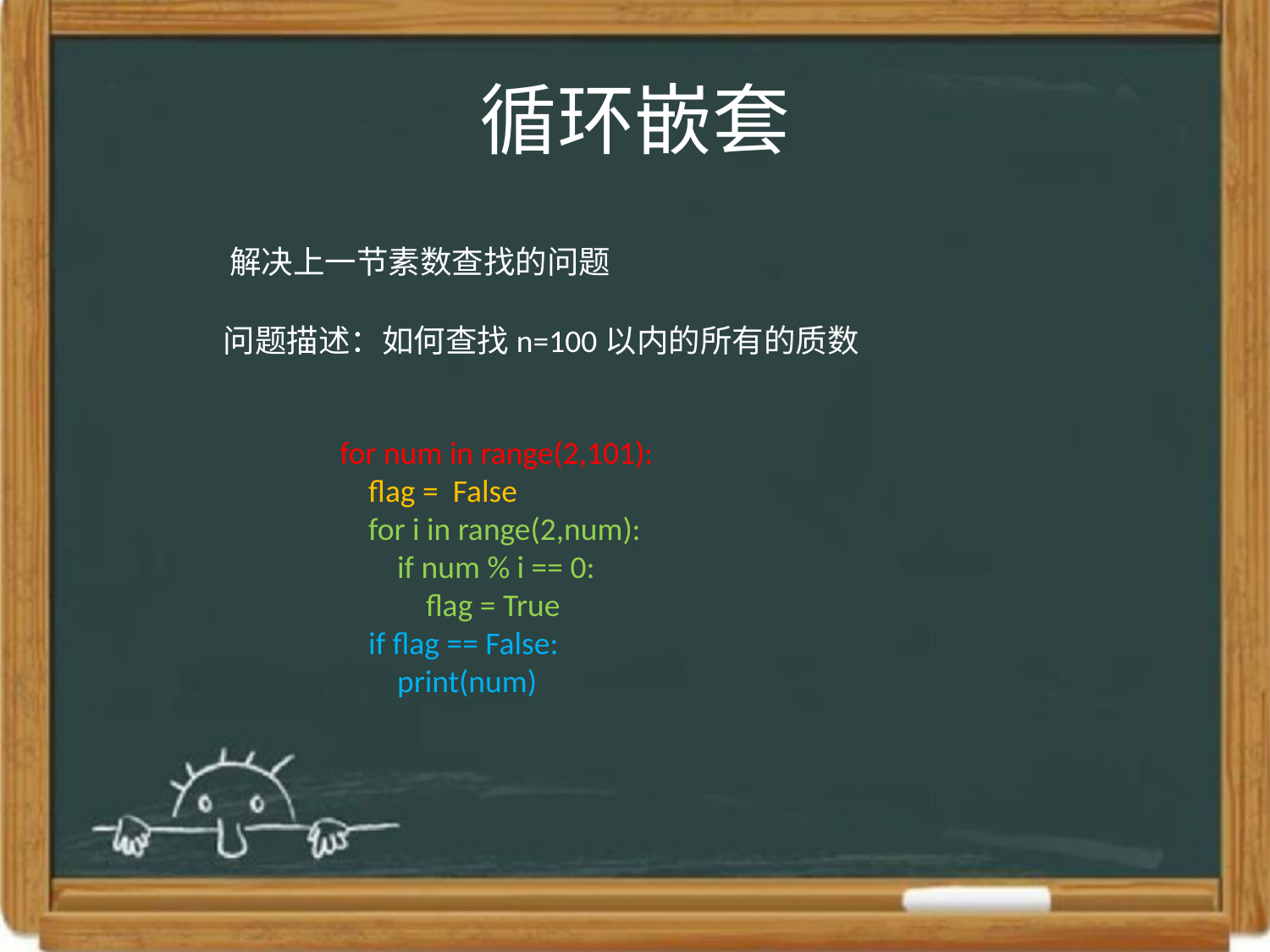

# 循环嵌套
解决上一节素数查找的问题
问题描述：如何查找n=100以内的所有的质数
for num in range(2,101):
    flag =  False
    for i in range(2,num):
        if num % i == 0:
            flag = True
    if flag == False:
        print(num)